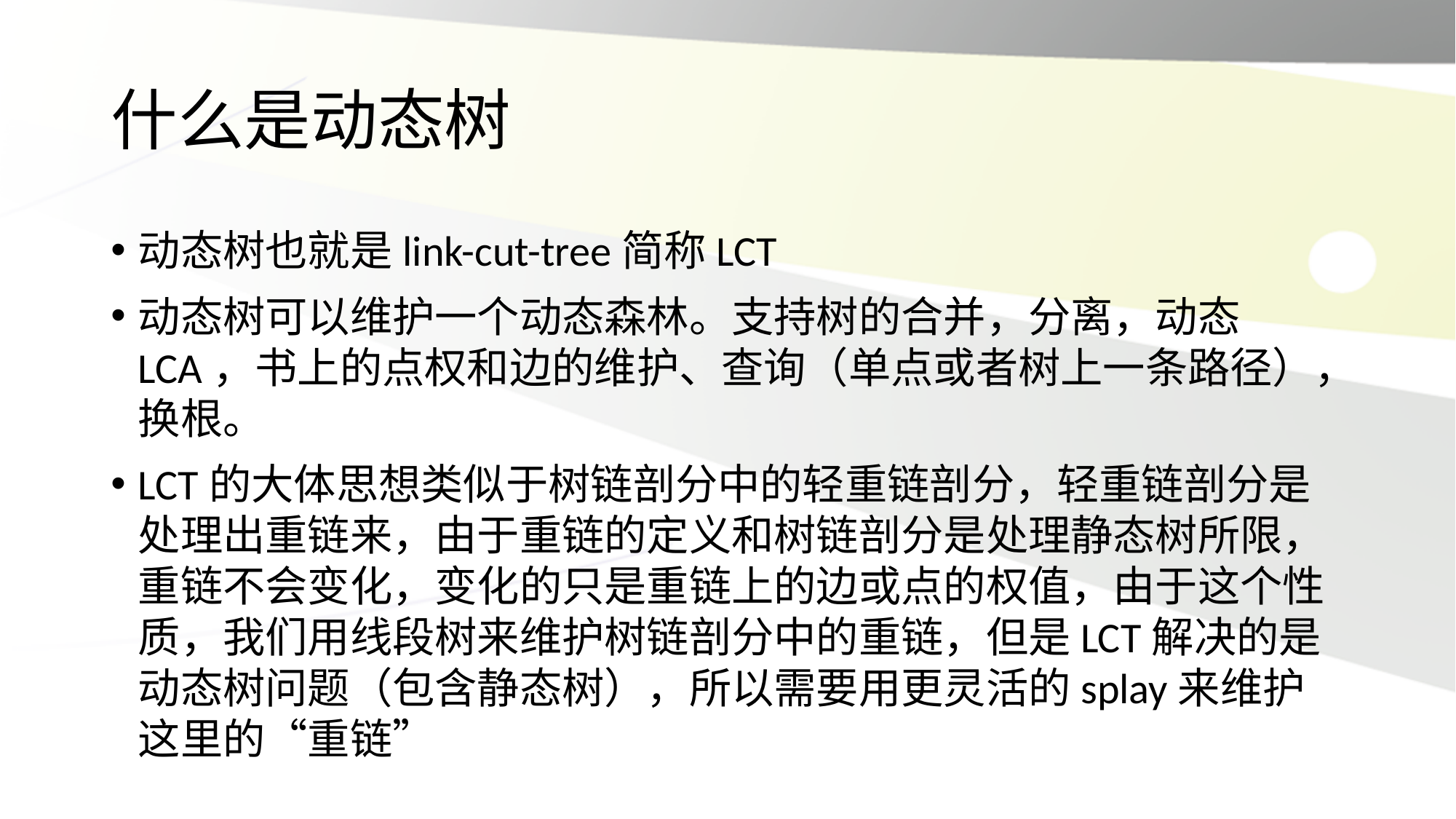

# 什么是动态树
动态树也就是link-cut-tree简称LCT
动态树可以维护一个动态森林。支持树的合并，分离，动态LCA，书上的点权和边的维护、查询（单点或者树上一条路径），换根。
LCT的大体思想类似于树链剖分中的轻重链剖分，轻重链剖分是处理出重链来，由于重链的定义和树链剖分是处理静态树所限，重链不会变化，变化的只是重链上的边或点的权值，由于这个性质，我们用线段树来维护树链剖分中的重链，但是LCT解决的是动态树问题（包含静态树），所以需要用更灵活的splay来维护这里的“重链”